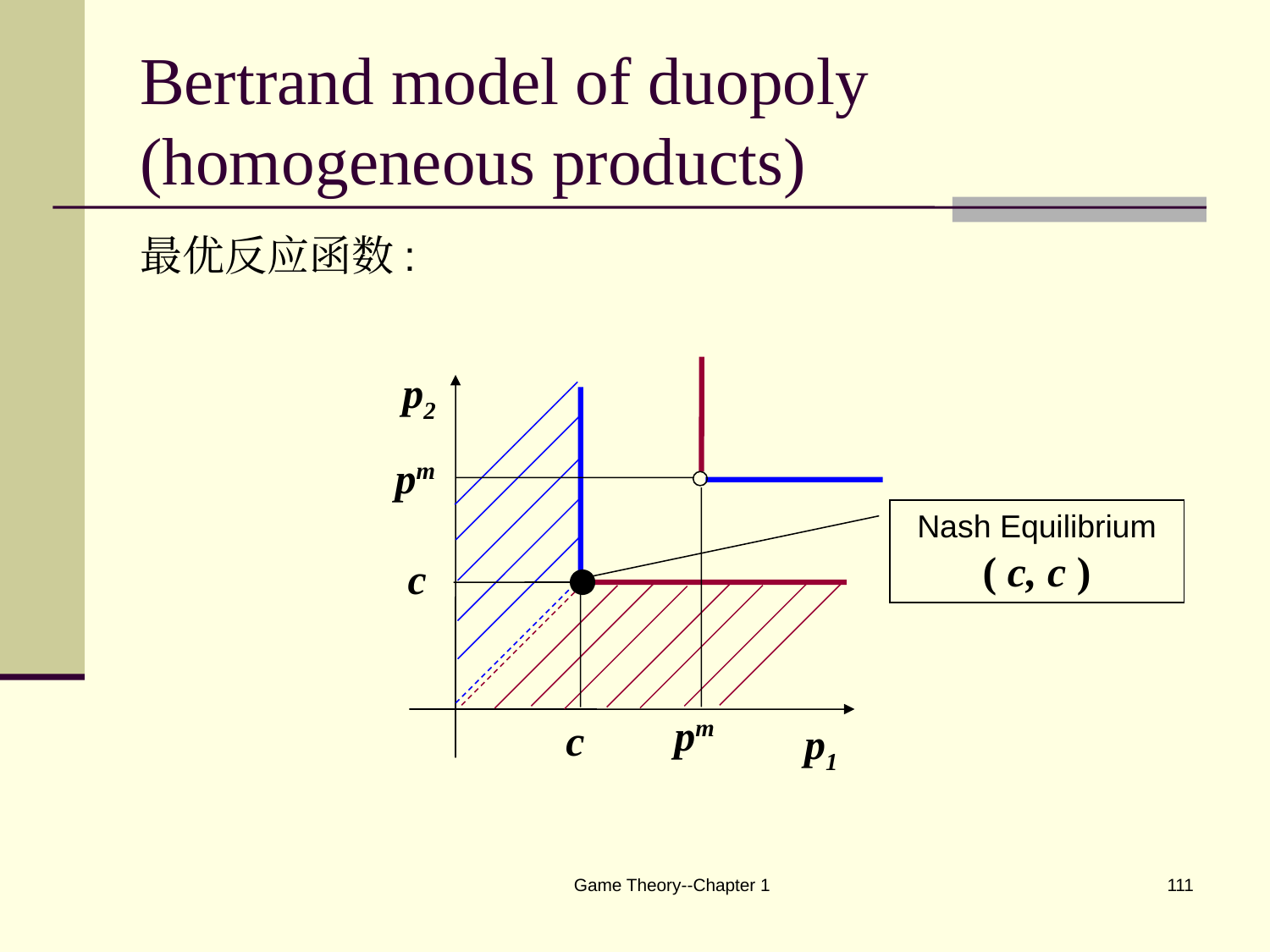

# Bertrand model of duopoly (homogeneous products)
最优反应函数:

p2

pm

c

pm
c

p1
Nash Equilibrium
( c, c )

Game Theory--Chapter 1
111